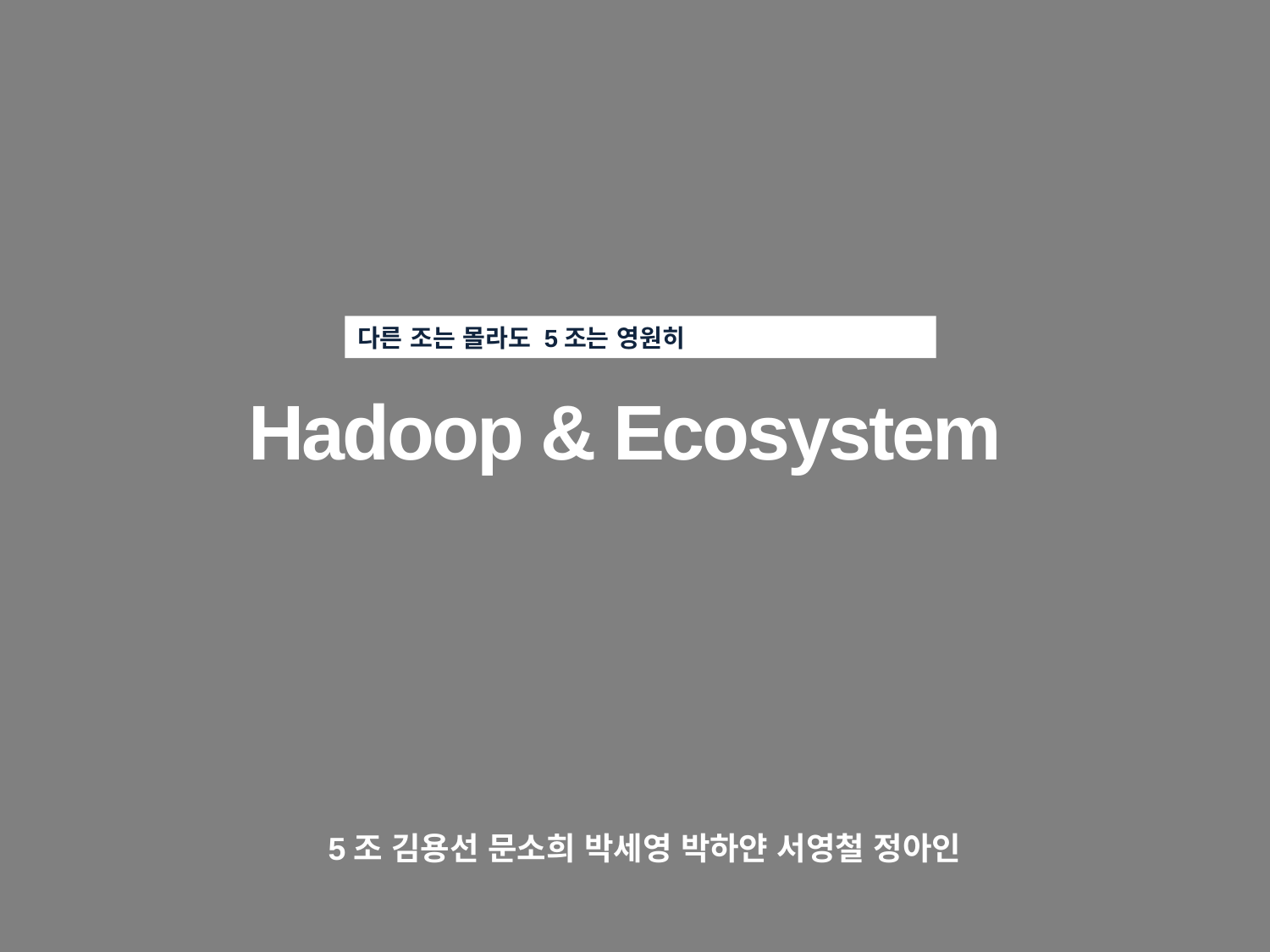

다른 조는 몰라도 5조는 영원히
Hadoop & Ecosystem
5조 김용선 문소희 박세영 박하얀 서영철 정아인